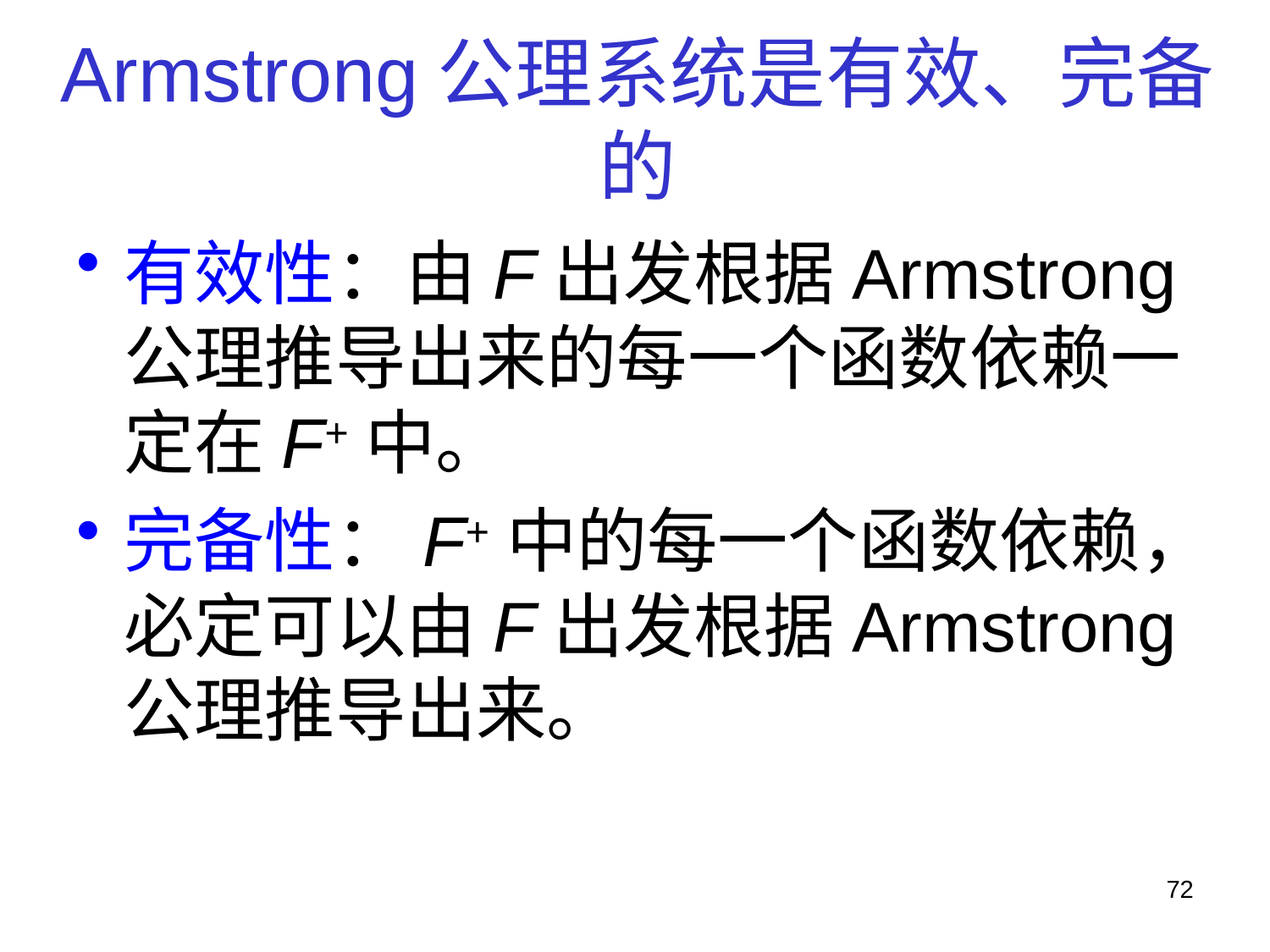

# Armstrong公理系统是有效、完备的
有效性：由F出发根据Armstrong公理推导出来的每一个函数依赖一定在F+中。
完备性：F+中的每一个函数依赖，必定可以由F出发根据Armstrong公理推导出来。

72